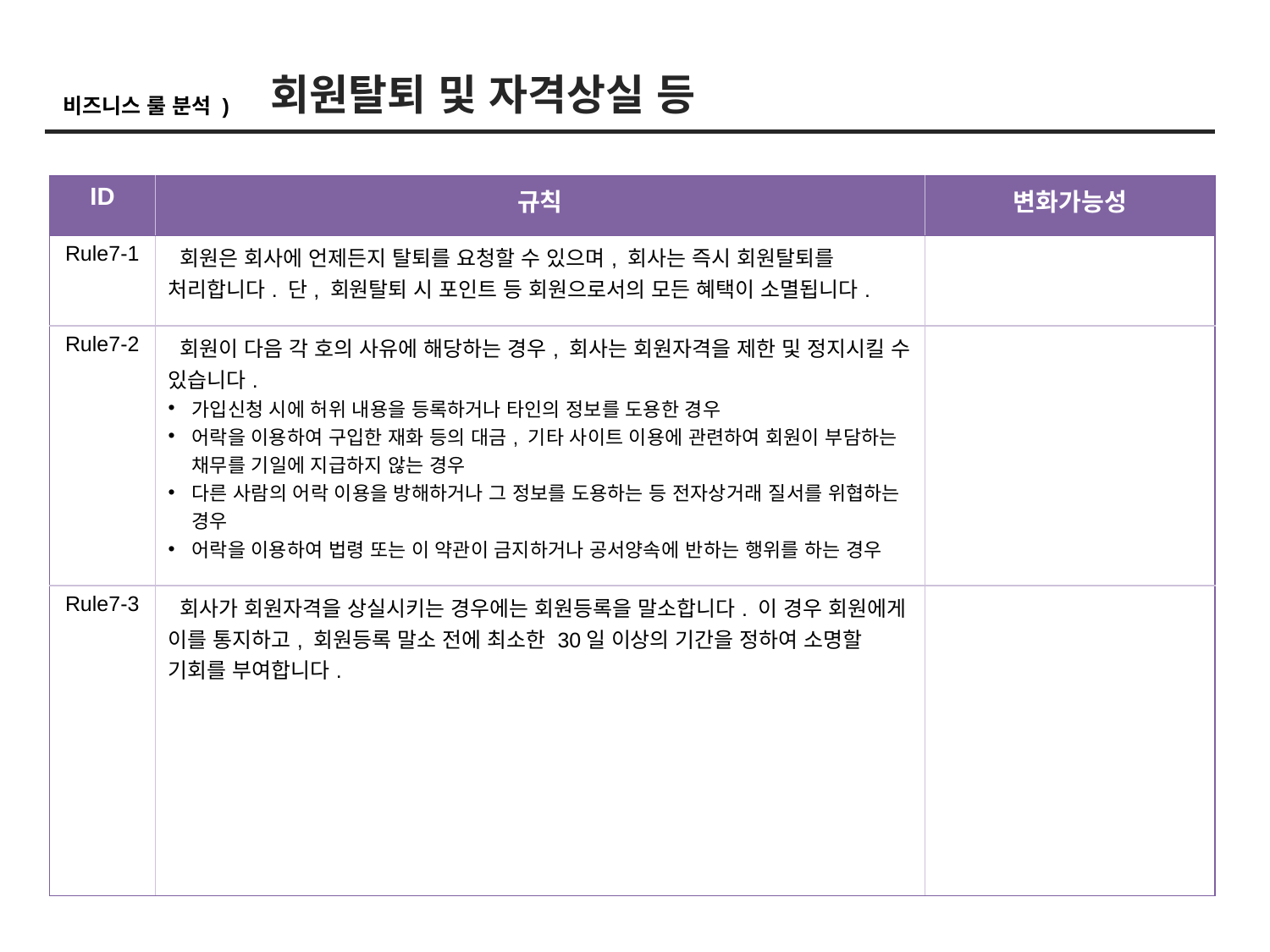

회원탈퇴 및 자격상실 등
비즈니스 룰 분석 )
| ID | 규칙 | 변화가능성 |
| --- | --- | --- |
| Rule7-1 | 회원은 회사에 언제든지 탈퇴를 요청할 수 있으며, 회사는 즉시 회원탈퇴를 처리합니다. 단, 회원탈퇴 시 포인트 등 회원으로서의 모든 혜택이 소멸됩니다. |  |
| Rule7-2 | 회원이 다음 각 호의 사유에 해당하는 경우, 회사는 회원자격을 제한 및 정지시킬 수 있습니다. 가입신청 시에 허위 내용을 등록하거나 타인의 정보를 도용한 경우 어락을 이용하여 구입한 재화 등의 대금, 기타 사이트 이용에 관련하여 회원이 부담하는 채무를 기일에 지급하지 않는 경우 다른 사람의 어락 이용을 방해하거나 그 정보를 도용하는 등 전자상거래 질서를 위협하는 경우 어락을 이용하여 법령 또는 이 약관이 금지하거나 공서양속에 반하는 행위를 하는 경우 |  |
| Rule7-3 | 회사가 회원자격을 상실시키는 경우에는 회원등록을 말소합니다. 이 경우 회원에게 이를 통지하고, 회원등록 말소 전에 최소한 30일 이상의 기간을 정하여 소명할 기회를 부여합니다. |  |